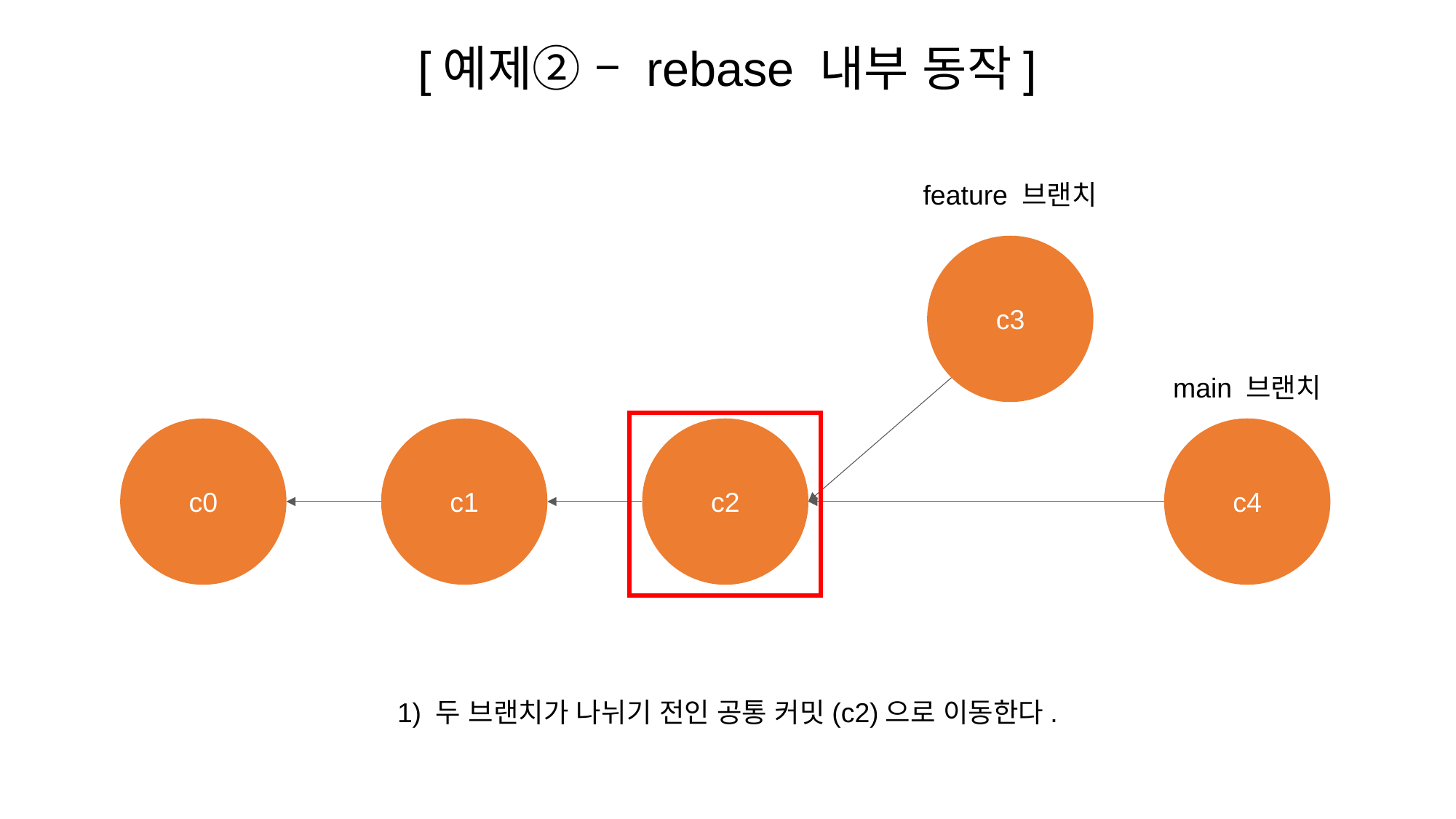

[예제② – rebase 내부 동작]
feature 브랜치
c3
main 브랜치
c0
c1
c2
c4

1) 두 브랜치가 나뉘기 전인 공통 커밋(c2)으로 이동한다.